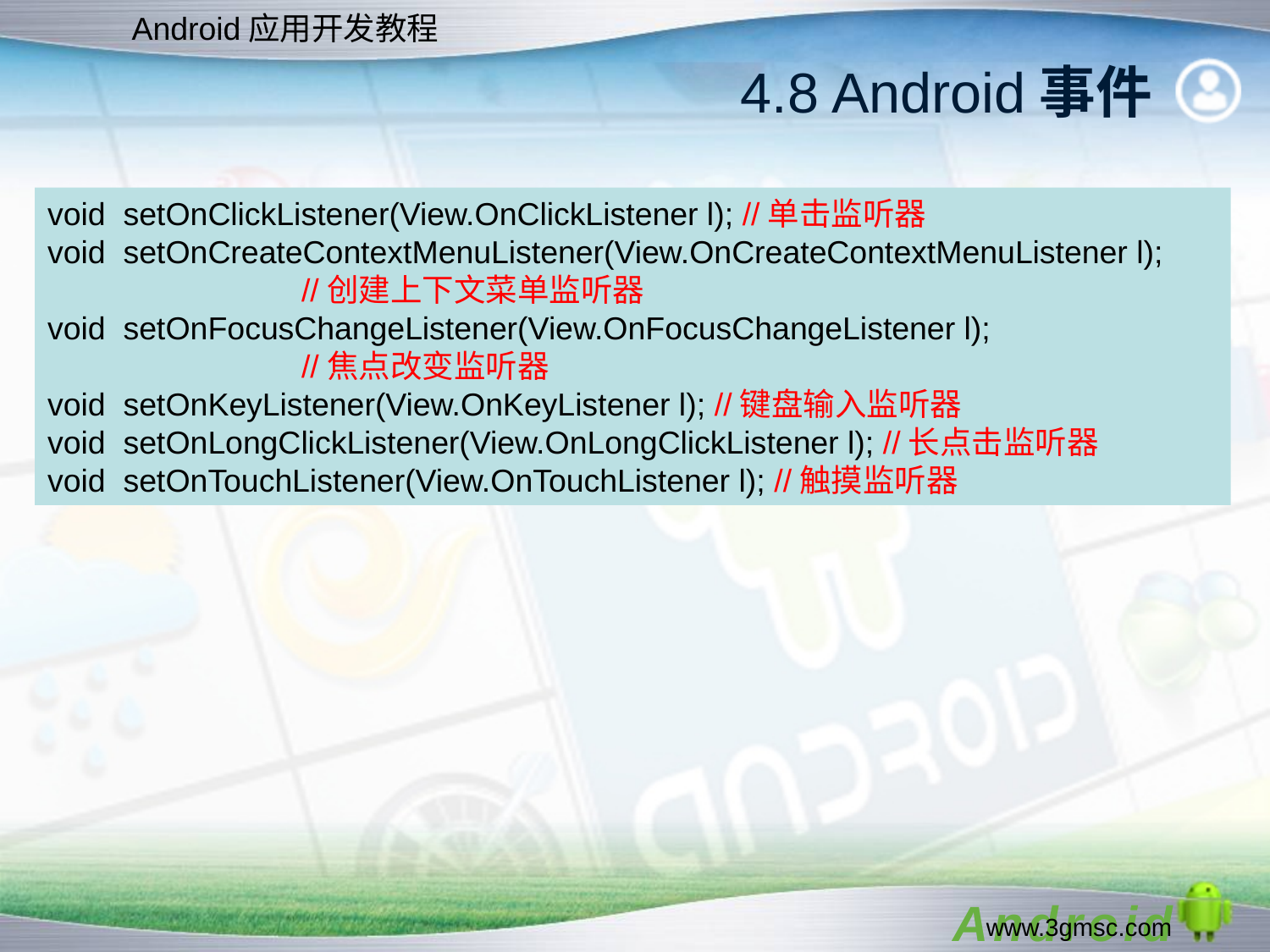

# 4.8 Android事件
void  setOnClickListener(View.OnClickListener l); //单击监听器
void  setOnCreateContextMenuListener(View.OnCreateContextMenuListener l);
		//创建上下文菜单监听器
void  setOnFocusChangeListener(View.OnFocusChangeListener l);
		//焦点改变监听器
void  setOnKeyListener(View.OnKeyListener l); //键盘输入监听器
void  setOnLongClickListener(View.OnLongClickListener l); //长点击监听器
void  setOnTouchListener(View.OnTouchListener l); //触摸监听器
www.3gmsc.com